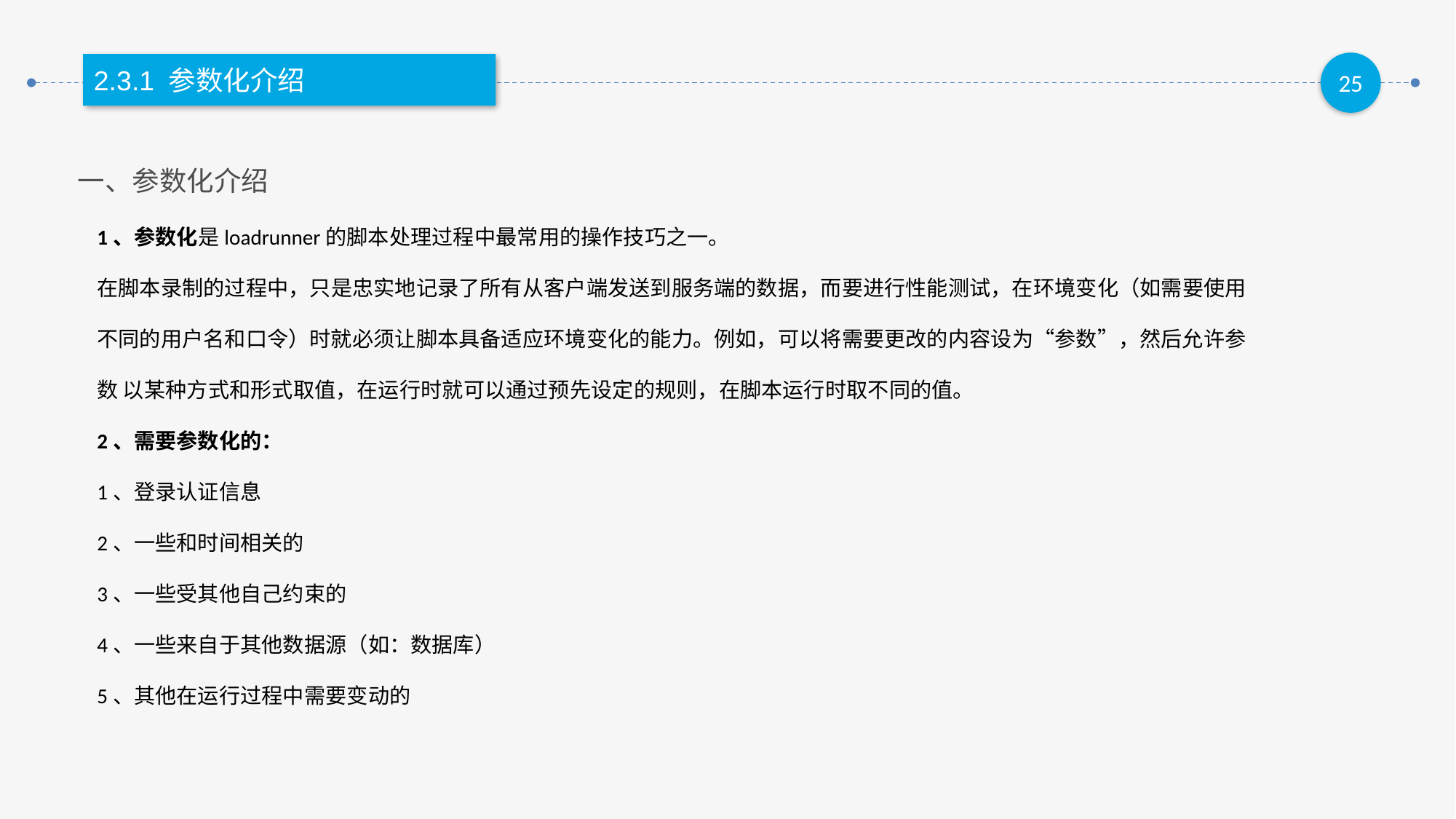

2.3.1 参数化介绍
一、参数化介绍
1、参数化是loadrunner的脚本处理过程中最常用的操作技巧之一。
在脚本录制的过程中，只是忠实地记录了所有从客户端发送到服务端的数据，而要进行性能测试，在环境变化（如需要使用不同的用户名和口令）时就必须让脚本具备适应环境变化的能力。例如，可以将需要更改的内容设为“参数”，然后允许参数 以某种方式和形式取值，在运行时就可以通过预先设定的规则，在脚本运行时取不同的值。
2、需要参数化的：
1、登录认证信息
2、一些和时间相关的
3、一些受其他自己约束的
4、一些来自于其他数据源（如：数据库）
5、其他在运行过程中需要变动的